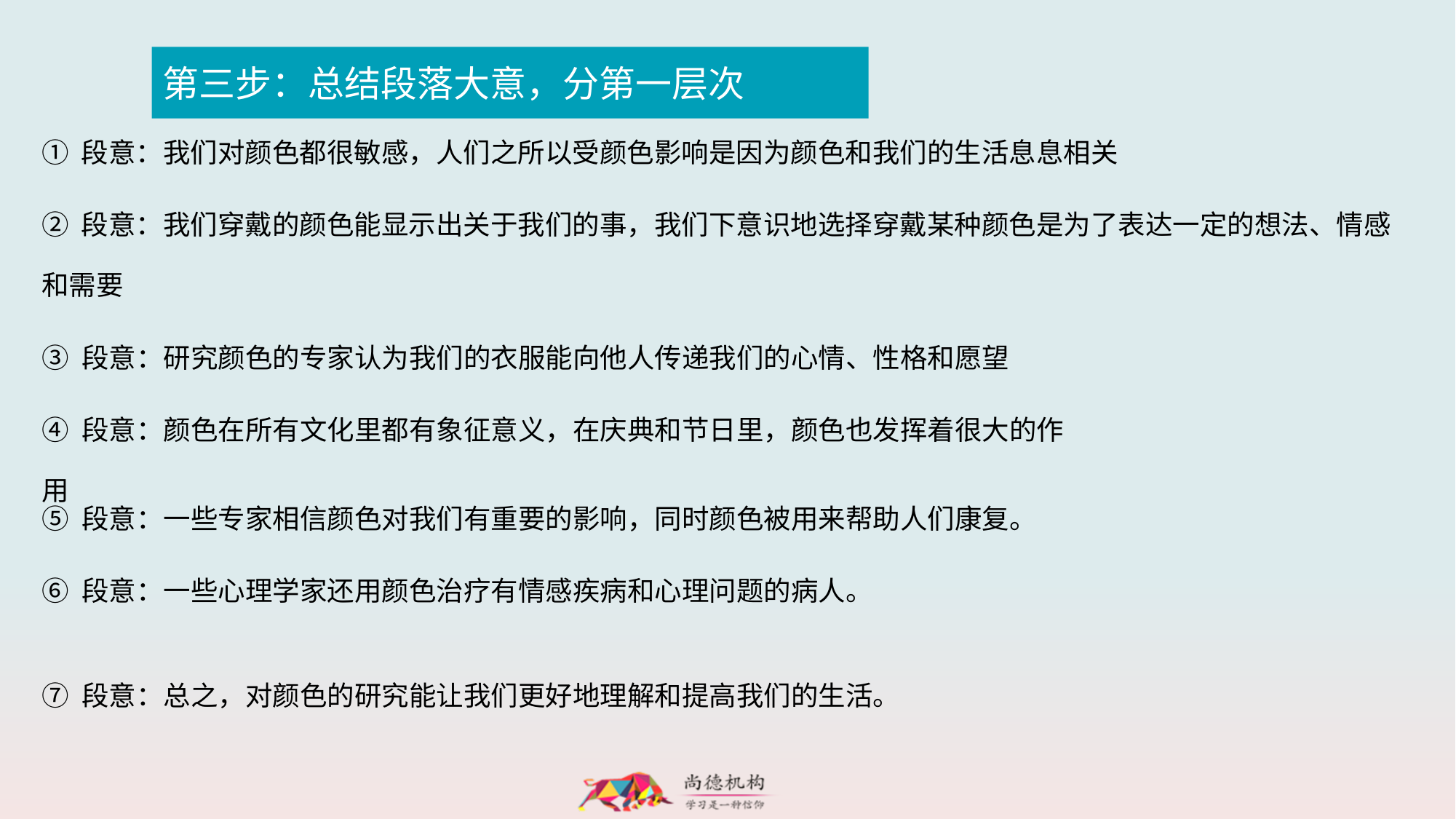

第三步：总结段落大意，分第一层次
① 段意：我们对颜色都很敏感，人们之所以受颜色影响是因为颜色和我们的生活息息相关
② 段意：我们穿戴的颜色能显示出关于我们的事，我们下意识地选择穿戴某种颜色是为了表达一定的想法、情感和需要
③ 段意：研究颜色的专家认为我们的衣服能向他人传递我们的心情、性格和愿望
④ 段意：颜色在所有文化里都有象征意义，在庆典和节日里，颜色也发挥着很大的作用
⑤ 段意：一些专家相信颜色对我们有重要的影响，同时颜色被用来帮助人们康复。
⑥ 段意：一些心理学家还用颜色治疗有情感疾病和心理问题的病人。
⑦ 段意：总之，对颜色的研究能让我们更好地理解和提高我们的生活。